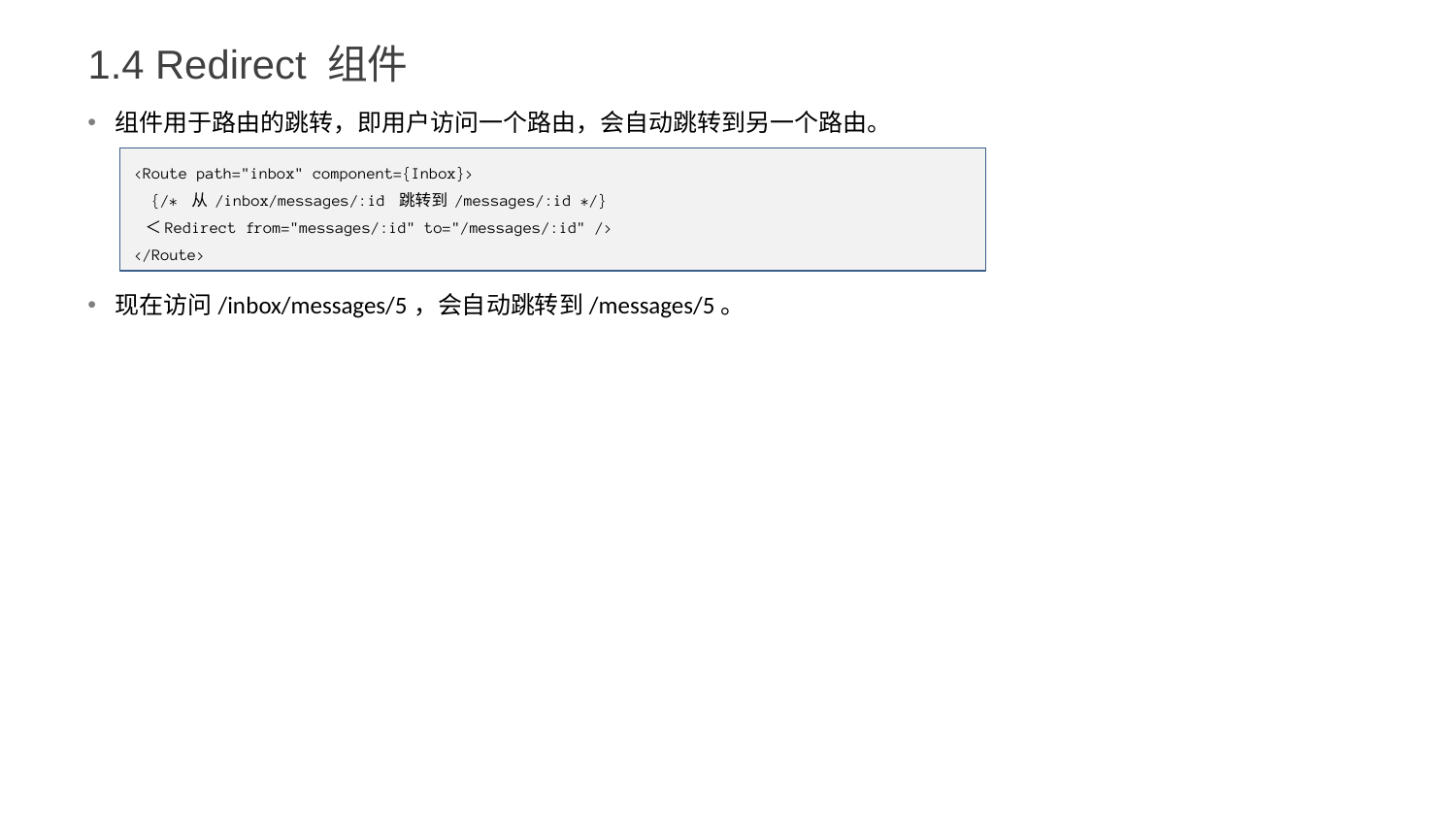

1.4 Redirect 组件
组件用于路由的跳转，即用户访问一个路由，会自动跳转到另一个路由。

现在访问/inbox/messages/5，会自动跳转到/messages/5。
<Route path="inbox" component={Inbox}>
  {/* 从 /inbox/messages/:id 跳转到 /messages/:id */}
  ＜Redirect from="messages/:id" to="/messages/:id" />
</Route>